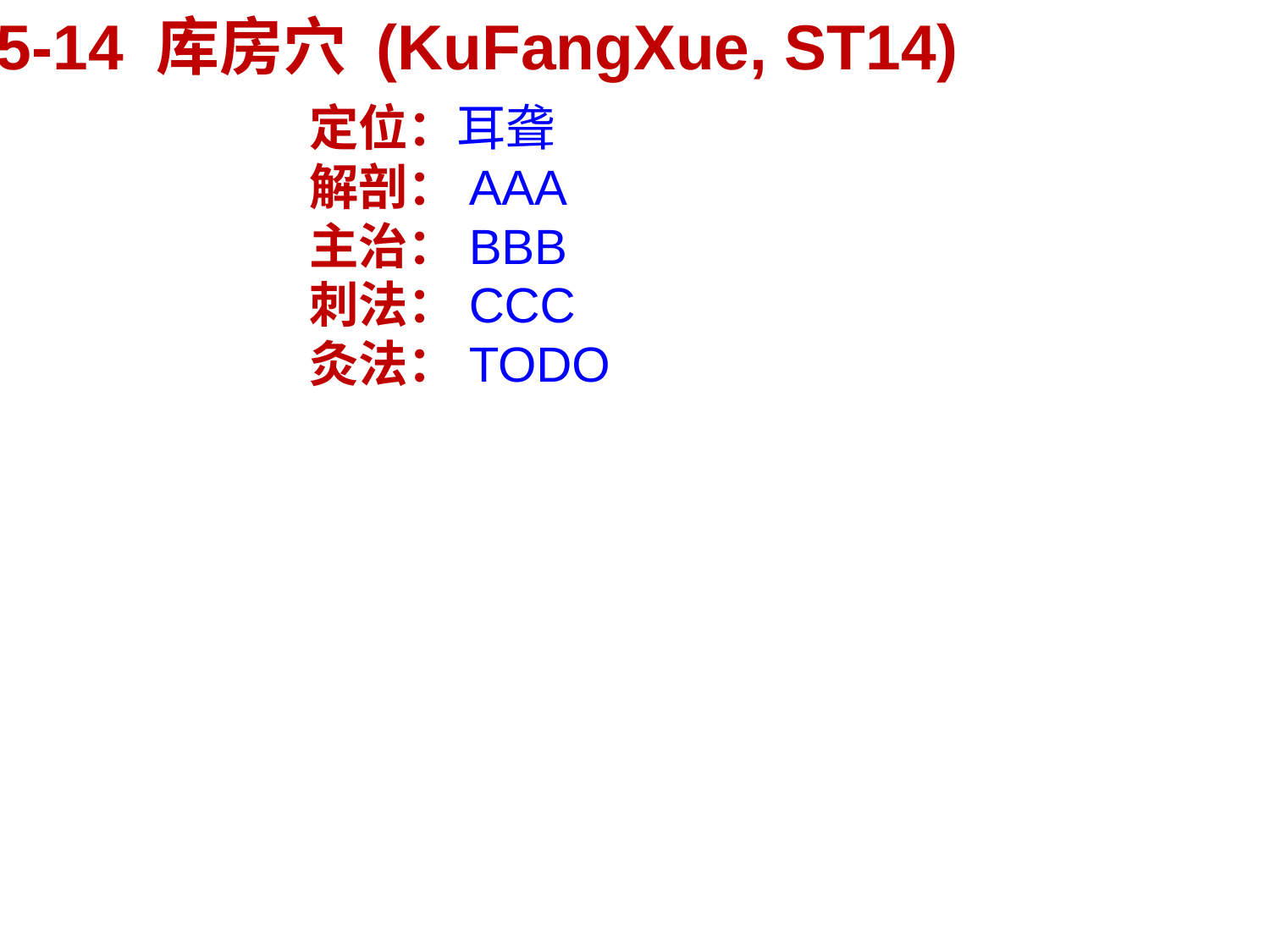

45-14 库房穴 (KuFangXue, ST14)
定位：耳聋
解剖：AAA
主治：BBB
刺法：CCC
灸法：TODO